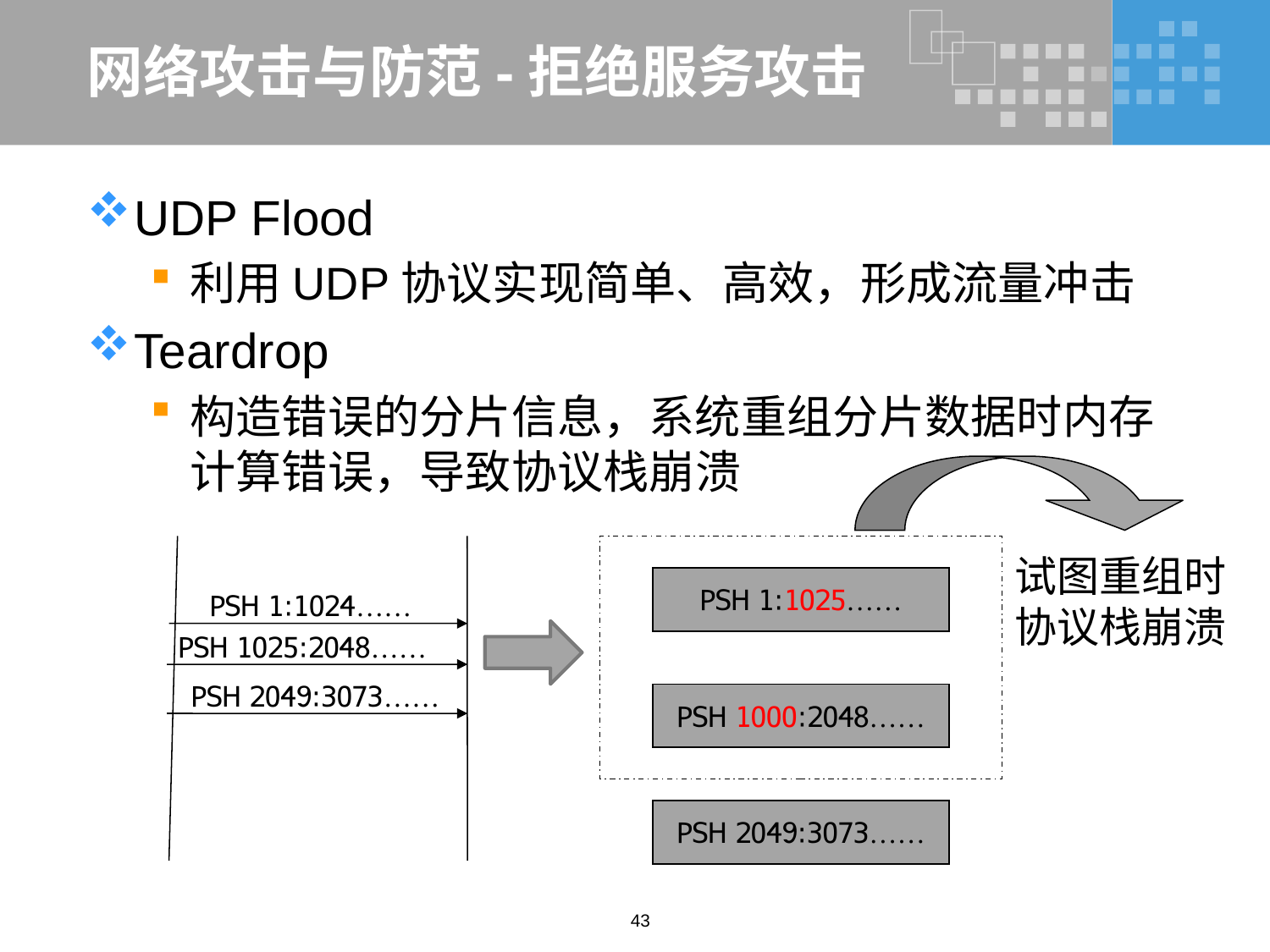

# 网络攻击与防范-拒绝服务攻击
UDP Flood
利用UDP协议实现简单、高效，形成流量冲击
Teardrop
构造错误的分片信息，系统重组分片数据时内存计算错误，导致协议栈崩溃

试图重组时
协议栈崩溃
PSH 1:1025……
PSH 1:1024……

PSH 1025:2048……

PSH 2049:3073……
PSH 1000:2048……

PSH 2049:3073……
43